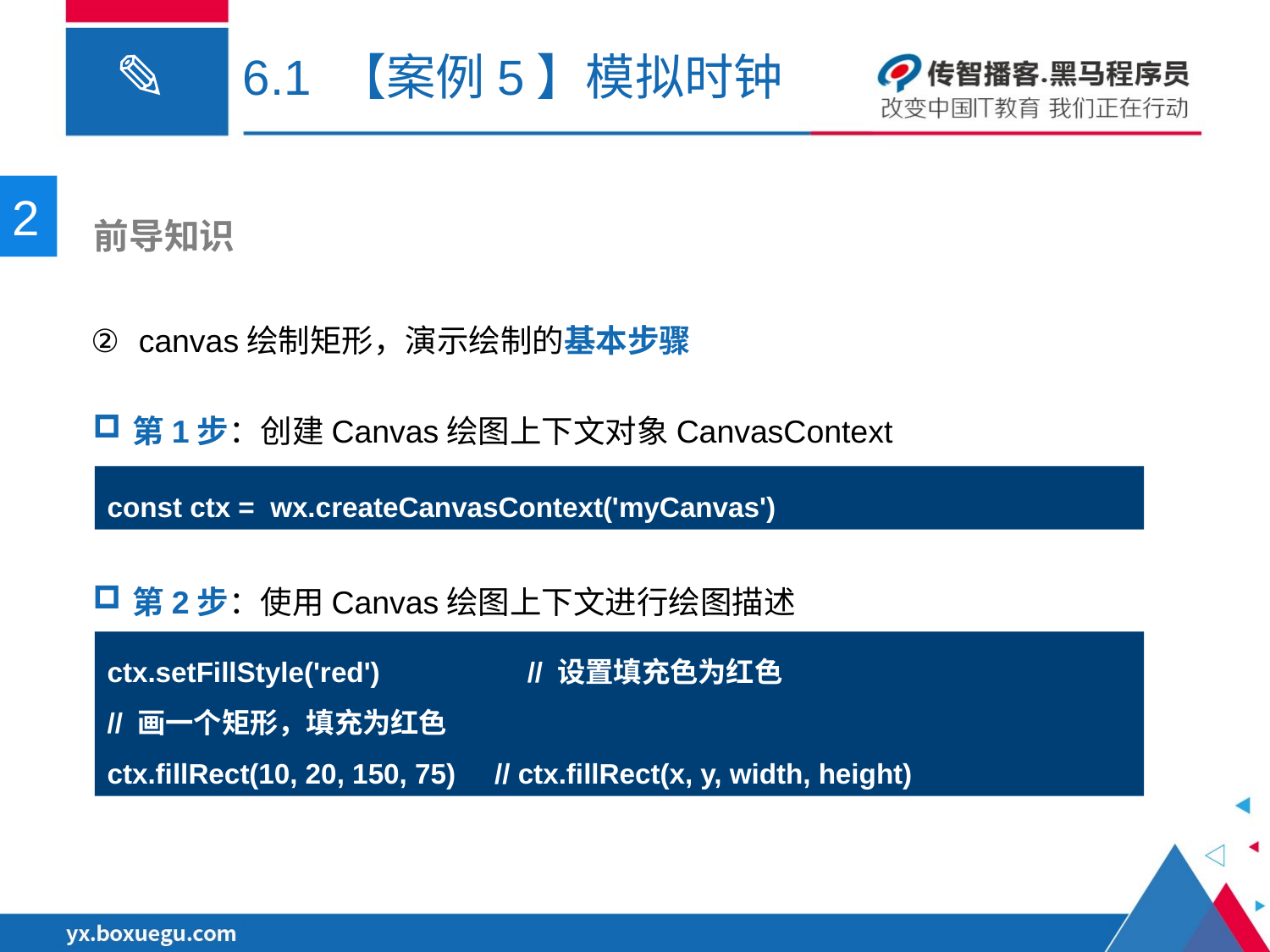

# 6.1 【案例5】模拟时钟

2
  前导知识
canvas绘制矩形，演示绘制的基本步骤
第1步：创建Canvas绘图上下文对象CanvasContext
const ctx =  wx.createCanvasContext('myCanvas')
第2步：使用Canvas绘图上下文进行绘图描述
ctx.setFillStyle('red') 	     // 设置填充色为红色
// 画一个矩形，填充为红色
ctx.fillRect(10, 20, 150, 75)     // ctx.fillRect(x, y, width, height)